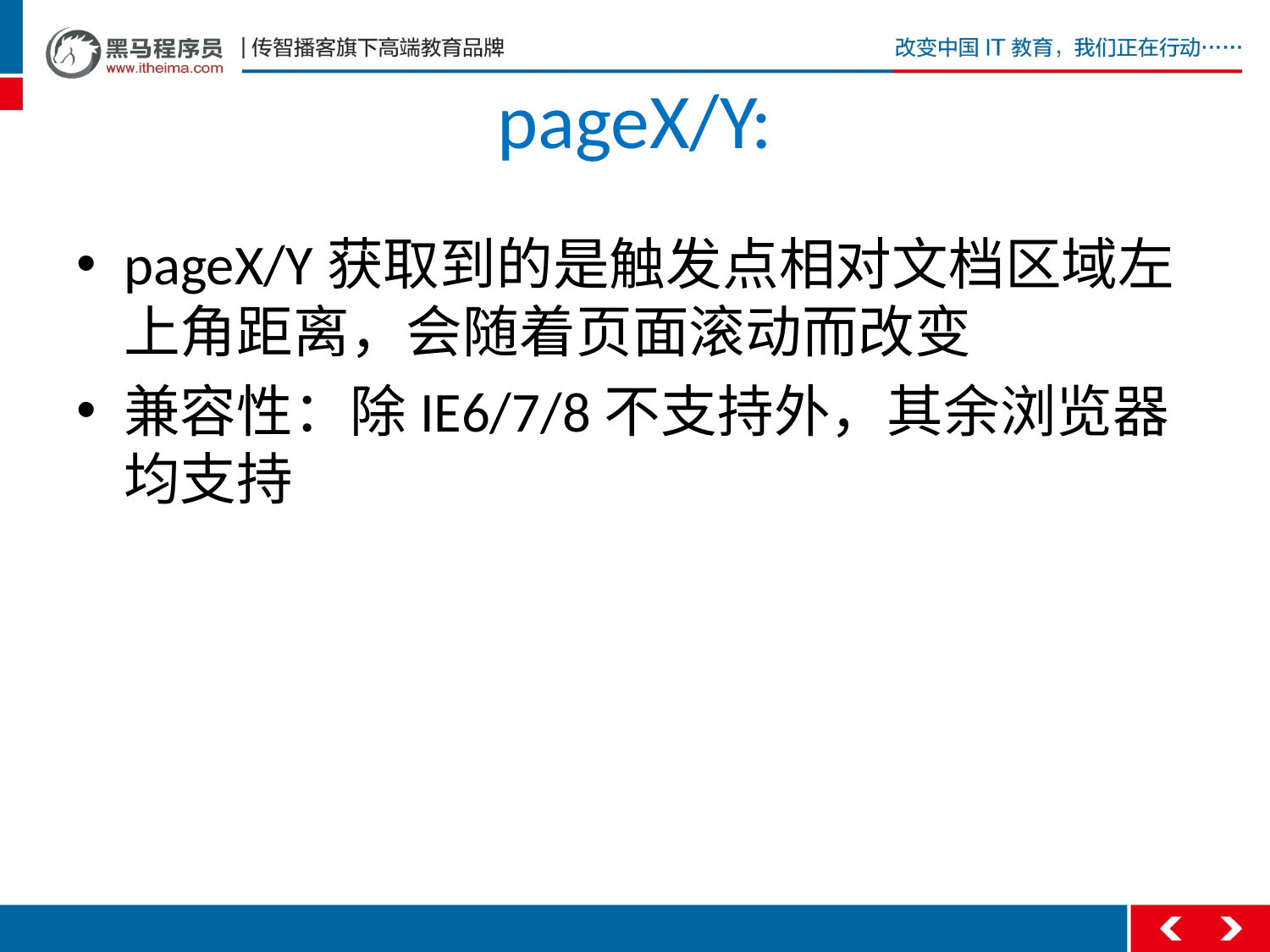

# pageX/Y:
pageX/Y获取到的是触发点相对文档区域左上角距离，会随着页面滚动而改变
兼容性：除IE6/7/8不支持外，其余浏览器均支持